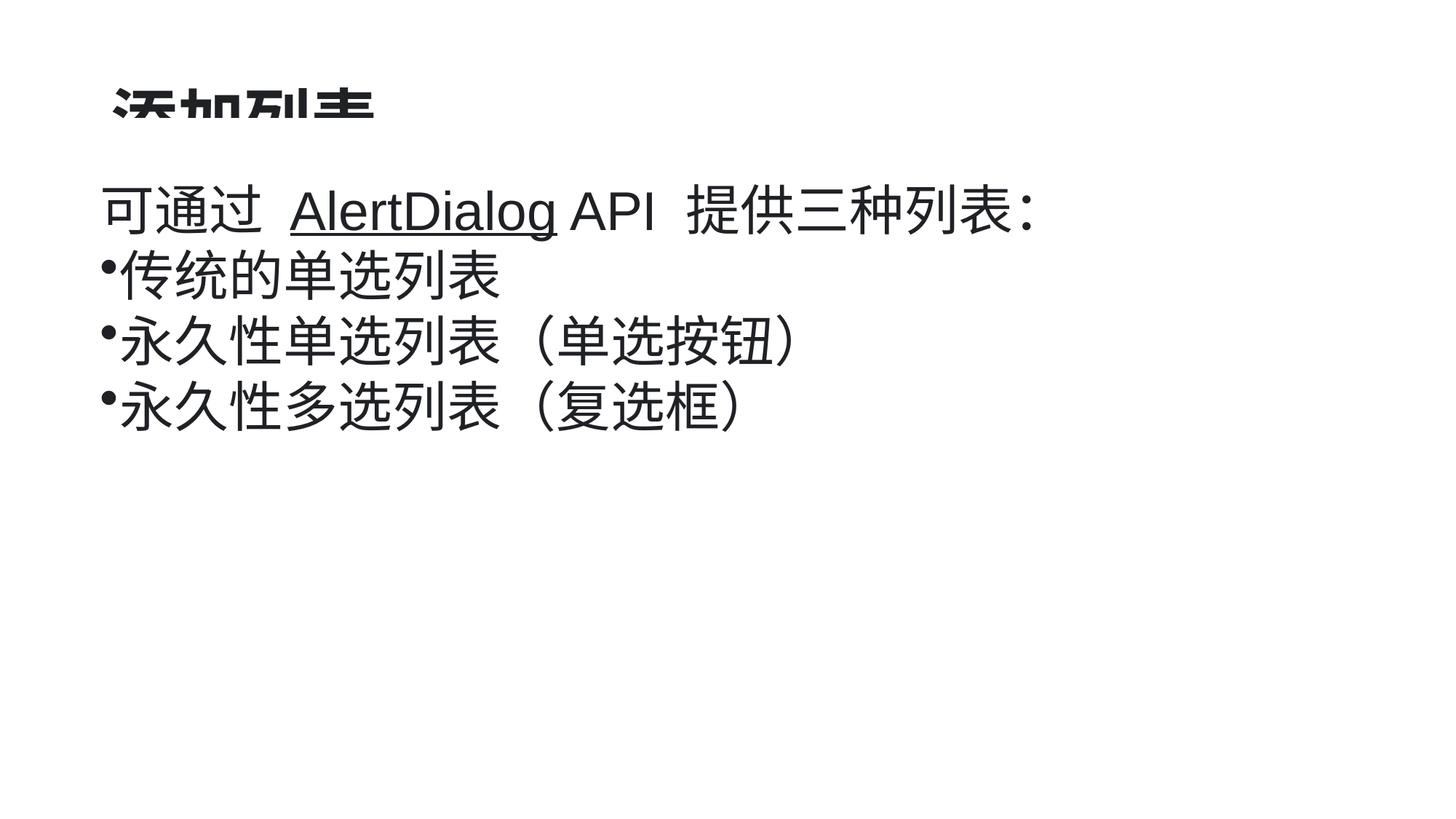

# 添加列表
可通过 AlertDialog API 提供三种列表：
传统的单选列表
永久性单选列表（单选按钮）
永久性多选列表（复选框）